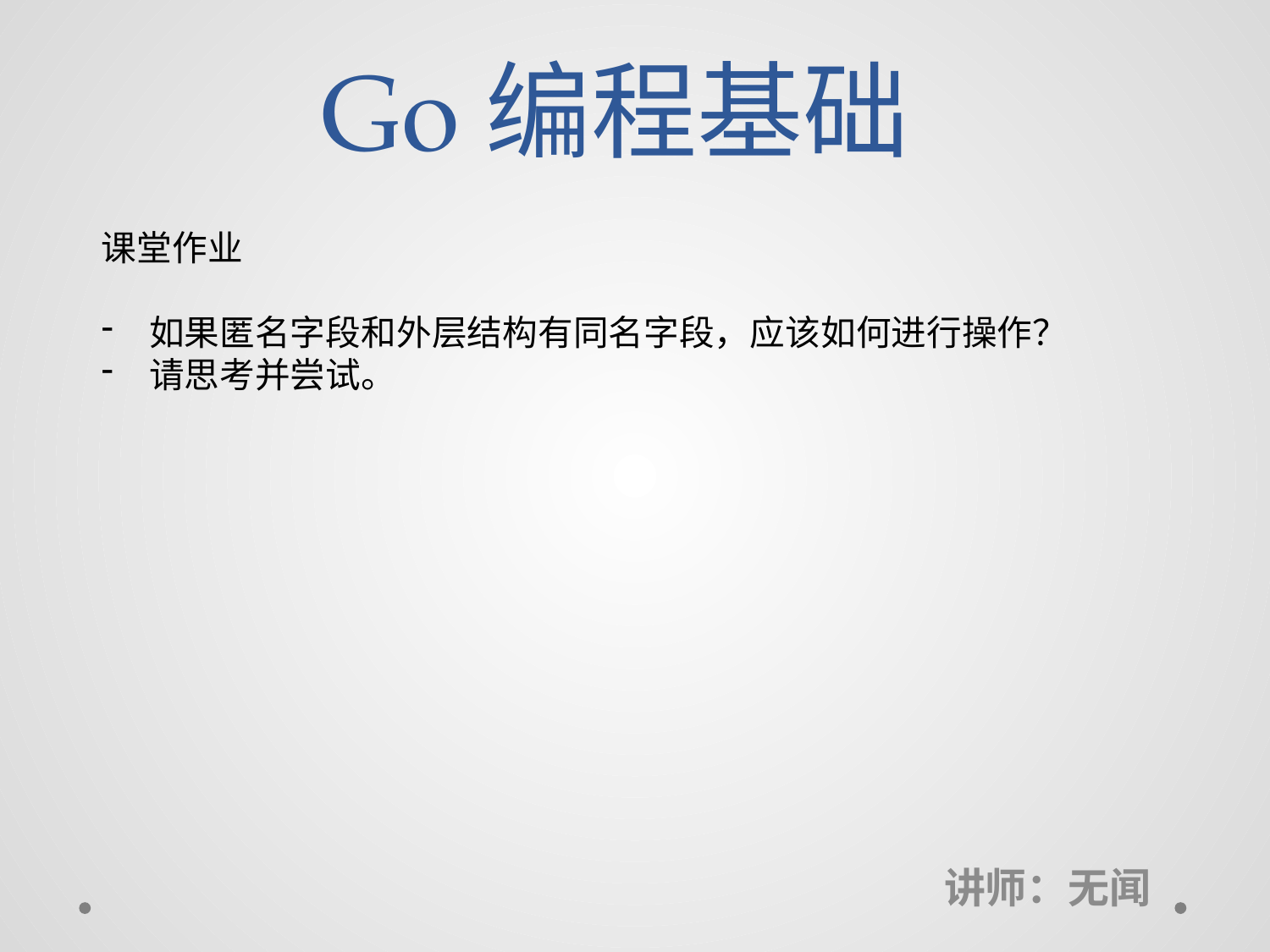

# Go编程基础
课堂作业

如果匿名字段和外层结构有同名字段，应该如何进行操作？
请思考并尝试。
讲师：无闻